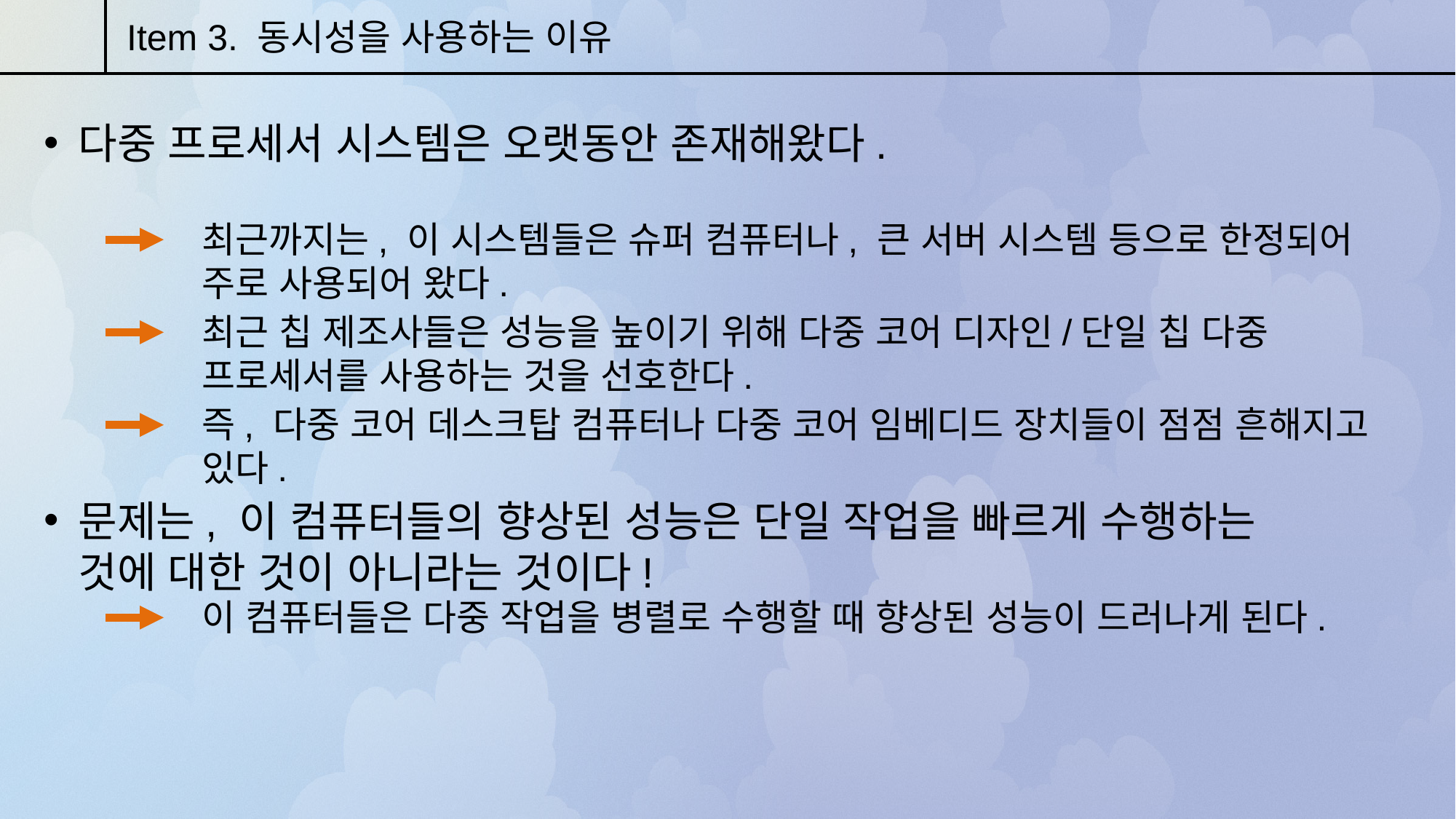

Item 3. 동시성을 사용하는 이유
다중 프로세서 시스템은 오랫동안 존재해왔다.
최근까지는, 이 시스템들은 슈퍼 컴퓨터나, 큰 서버 시스템 등으로 한정되어 주로 사용되어 왔다.
최근 칩 제조사들은 성능을 높이기 위해 다중 코어 디자인/단일 칩 다중 프로세서를 사용하는 것을 선호한다.
즉, 다중 코어 데스크탑 컴퓨터나 다중 코어 임베디드 장치들이 점점 흔해지고 있다.
문제는, 이 컴퓨터들의 향상된 성능은 단일 작업을 빠르게 수행하는 것에 대한 것이 아니라는 것이다!
이 컴퓨터들은 다중 작업을 병렬로 수행할 때 향상된 성능이 드러나게 된다.